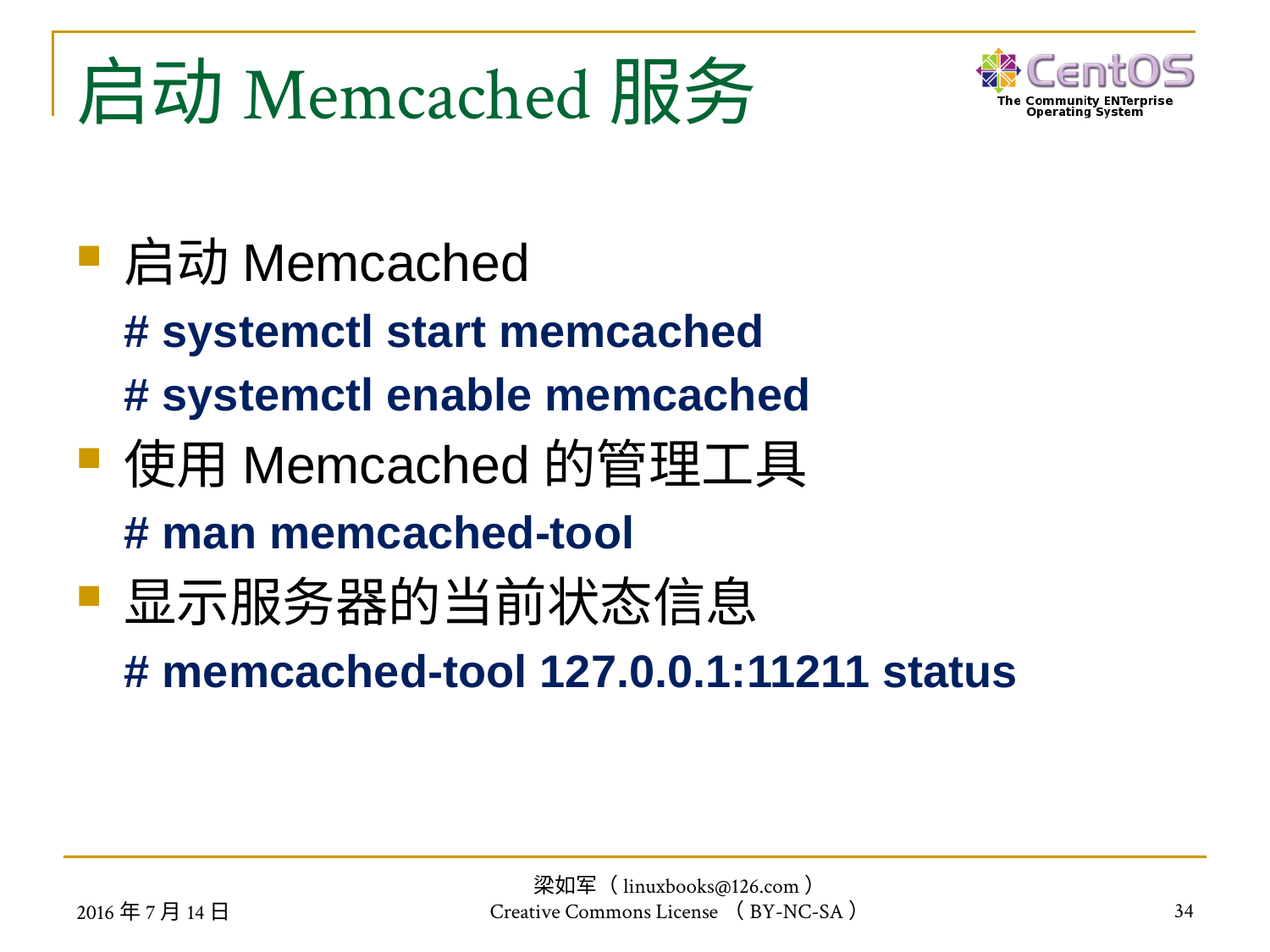

# 启动Memcached服务
启动Memcached
# systemctl start memcached
# systemctl enable memcached
使用Memcached的管理工具
# man memcached-tool
显示服务器的当前状态信息
# memcached-tool 127.0.0.1:11211 status
梁如军（linuxbooks@126.com）
Creative Commons License（BY-NC-SA）
2016年7月14日
34